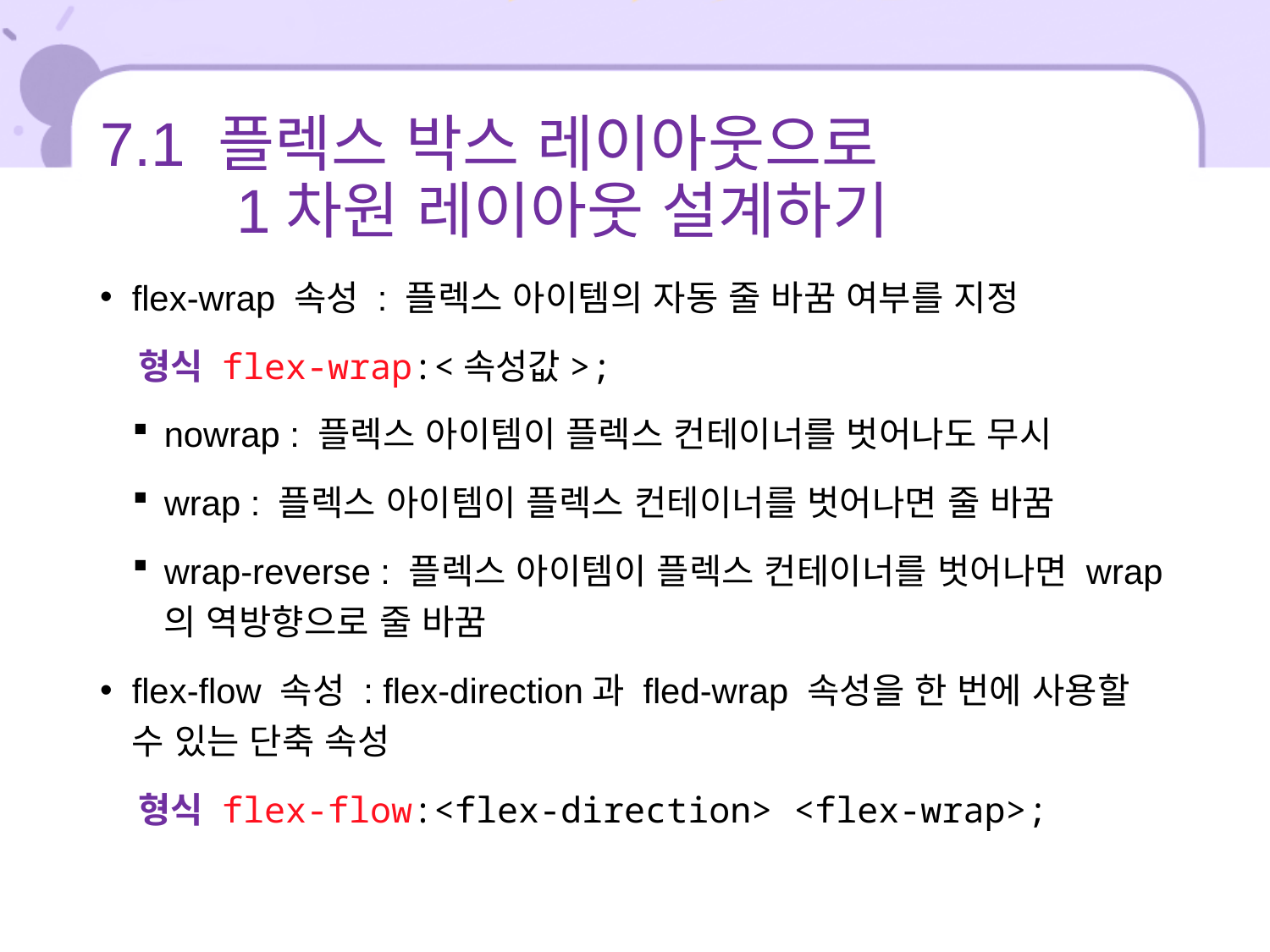

# 7.1 플렉스 박스 레이아웃으로 1차원 레이아웃 설계하기
flex-wrap 속성 : 플렉스 아이템의 자동 줄 바꿈 여부를 지정
   형식 flex-wrap:<속성값>;
nowrap : 플렉스 아이템이 플렉스 컨테이너를 벗어나도 무시
wrap : 플렉스 아이템이 플렉스 컨테이너를 벗어나면 줄 바꿈
wrap-reverse : 플렉스 아이템이 플렉스 컨테이너를 벗어나면 wrap의 역방향으로 줄 바꿈
flex-flow 속성 : flex-direction과 fled-wrap 속성을 한 번에 사용할 수 있는 단축 속성
   형식 flex-flow:<flex-direction> <flex-wrap>;